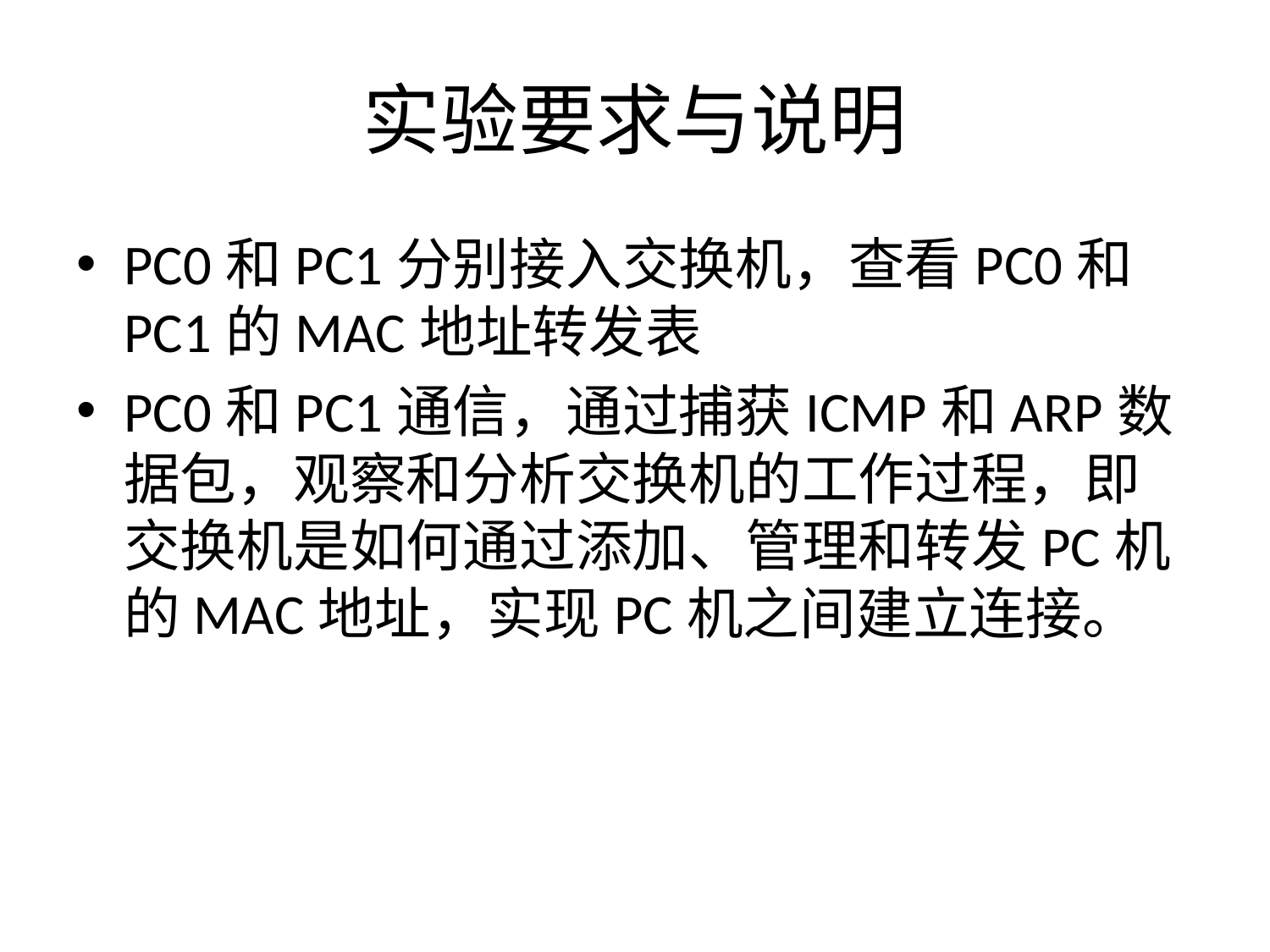

# 实验要求与说明
PC0和PC1分别接入交换机，查看PC0和PC1的MAC地址转发表
PC0和PC1通信，通过捕获ICMP和ARP数据包，观察和分析交换机的工作过程，即交换机是如何通过添加、管理和转发PC机的MAC地址，实现PC机之间建立连接。